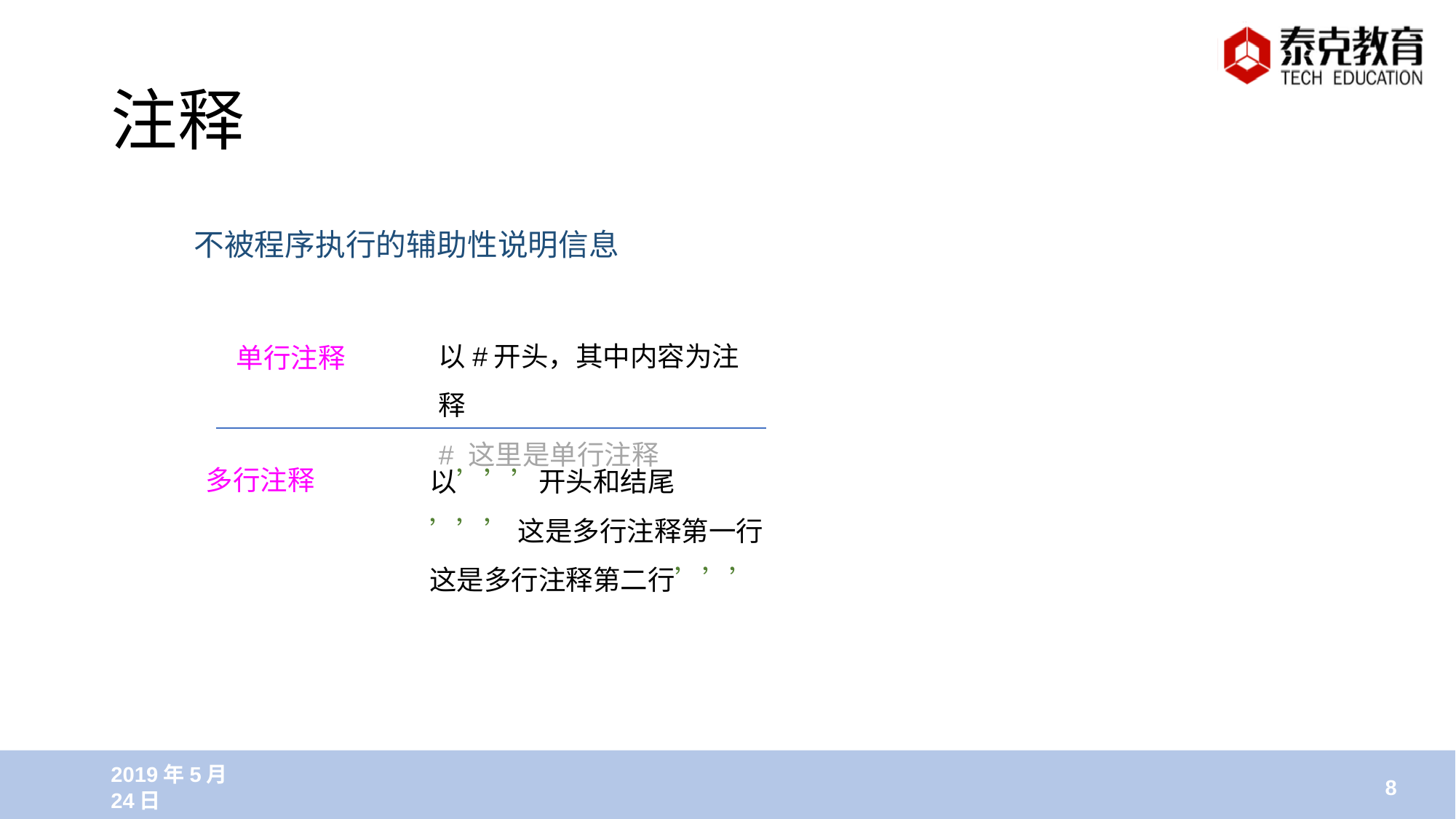

# 注释
不被程序执行的辅助性说明信息
以#开头，其中内容为注释
# 这里是单行注释
单行注释
多行注释
以’’’开头和结尾
’’’这是多行注释第一行
这是多行注释第二行’’’
2019年5月24日
8